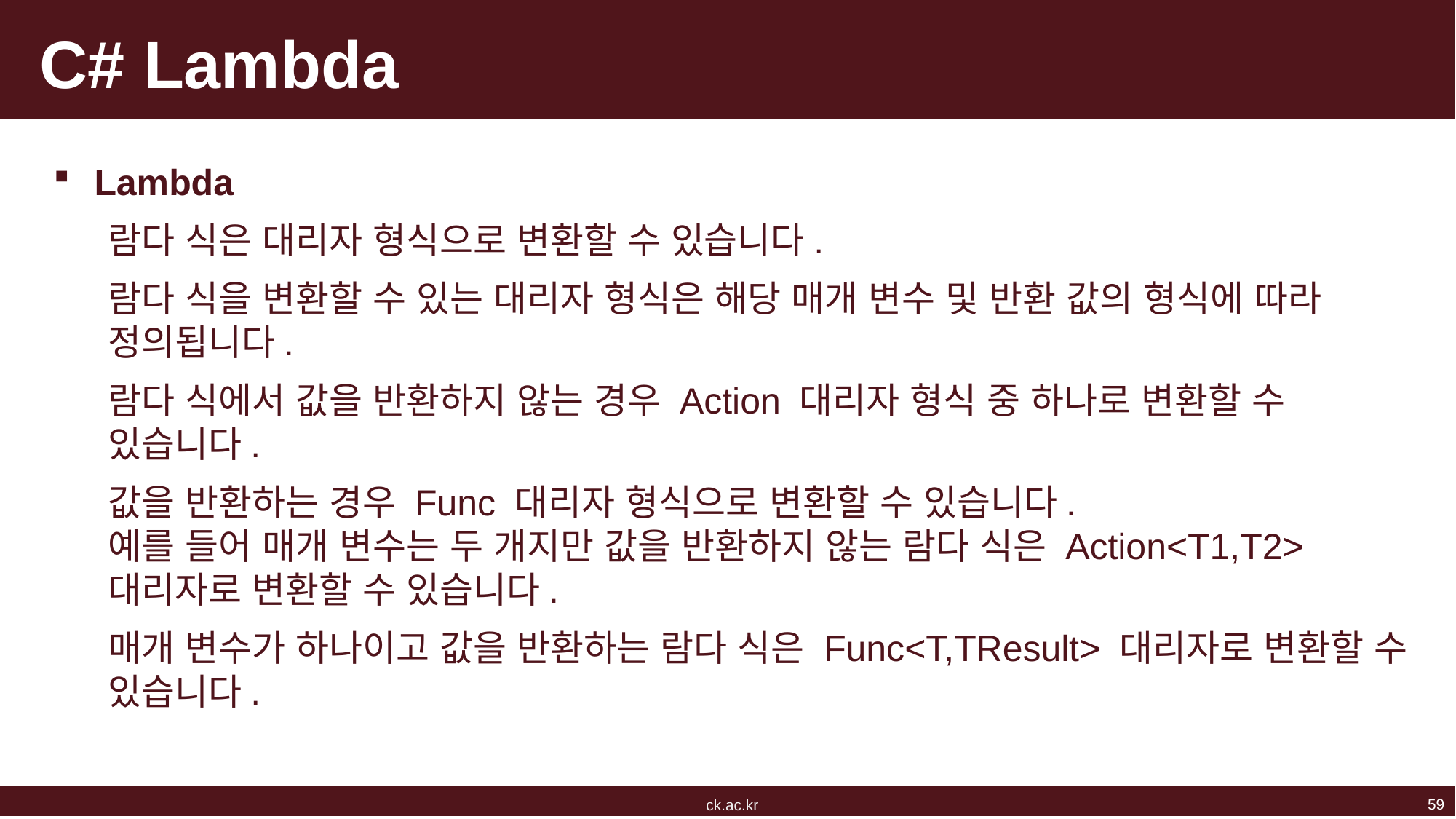

# C# Lambda
Lambda

람다 식은 대리자 형식으로 변환할 수 있습니다.

람다 식을 변환할 수 있는 대리자 형식은 해당 매개 변수 및 반환 값의 형식에 따라 정의됩니다.

람다 식에서 값을 반환하지 않는 경우 Action 대리자 형식 중 하나로 변환할 수 있습니다.

값을 반환하는 경우 Func 대리자 형식으로 변환할 수 있습니다.
예를 들어 매개 변수는 두 개지만 값을 반환하지 않는 람다 식은 Action<T1,T2> 대리자로 변환할 수 있습니다.

매개 변수가 하나이고 값을 반환하는 람다 식은 Func<T,TResult> 대리자로 변환할 수 있습니다.
59
ck.ac.kr